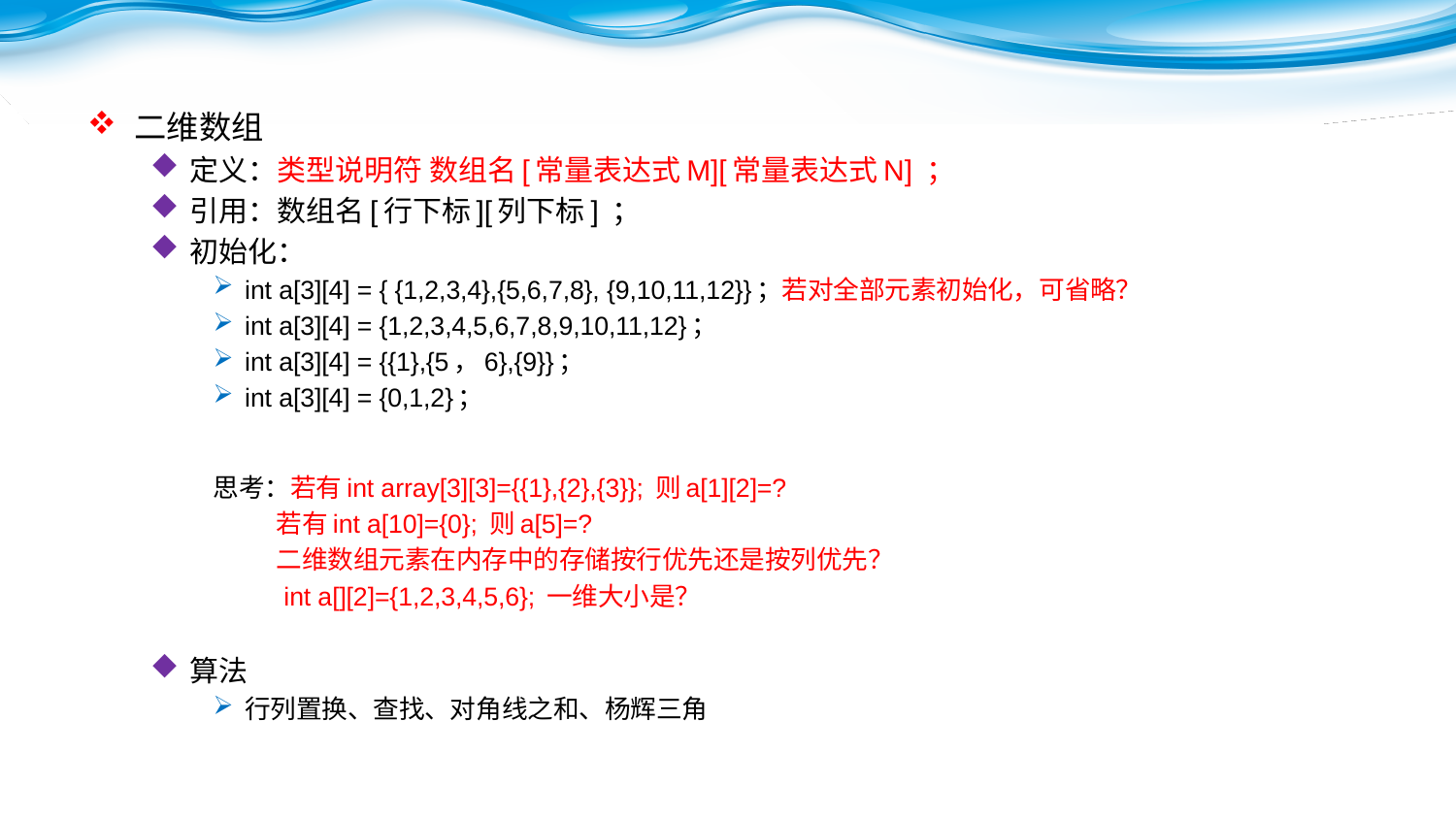

二维数组
定义：类型说明符 数组名[常量表达式M][常量表达式N] ；
引用：数组名[行下标][列下标] ；
初始化：
int a[3][4] = { {1,2,3,4},{5,6,7,8}, {9,10,11,12}}；若对全部元素初始化，可省略？
int a[3][4] = {1,2,3,4,5,6,7,8,9,10,11,12}；
int a[3][4] = {{1},{5，6},{9}}；
int a[3][4] = {0,1,2}；

思考：若有int array[3][3]={{1},{2},{3}}; 则a[1][2]=?
          若有int a[10]={0}; 则a[5]=?
          二维数组元素在内存中的存储按行优先还是按列优先？
          int a[][2]={1,2,3,4,5,6}; 一维大小是？

算法
行列置换、查找、对角线之和、杨辉三角